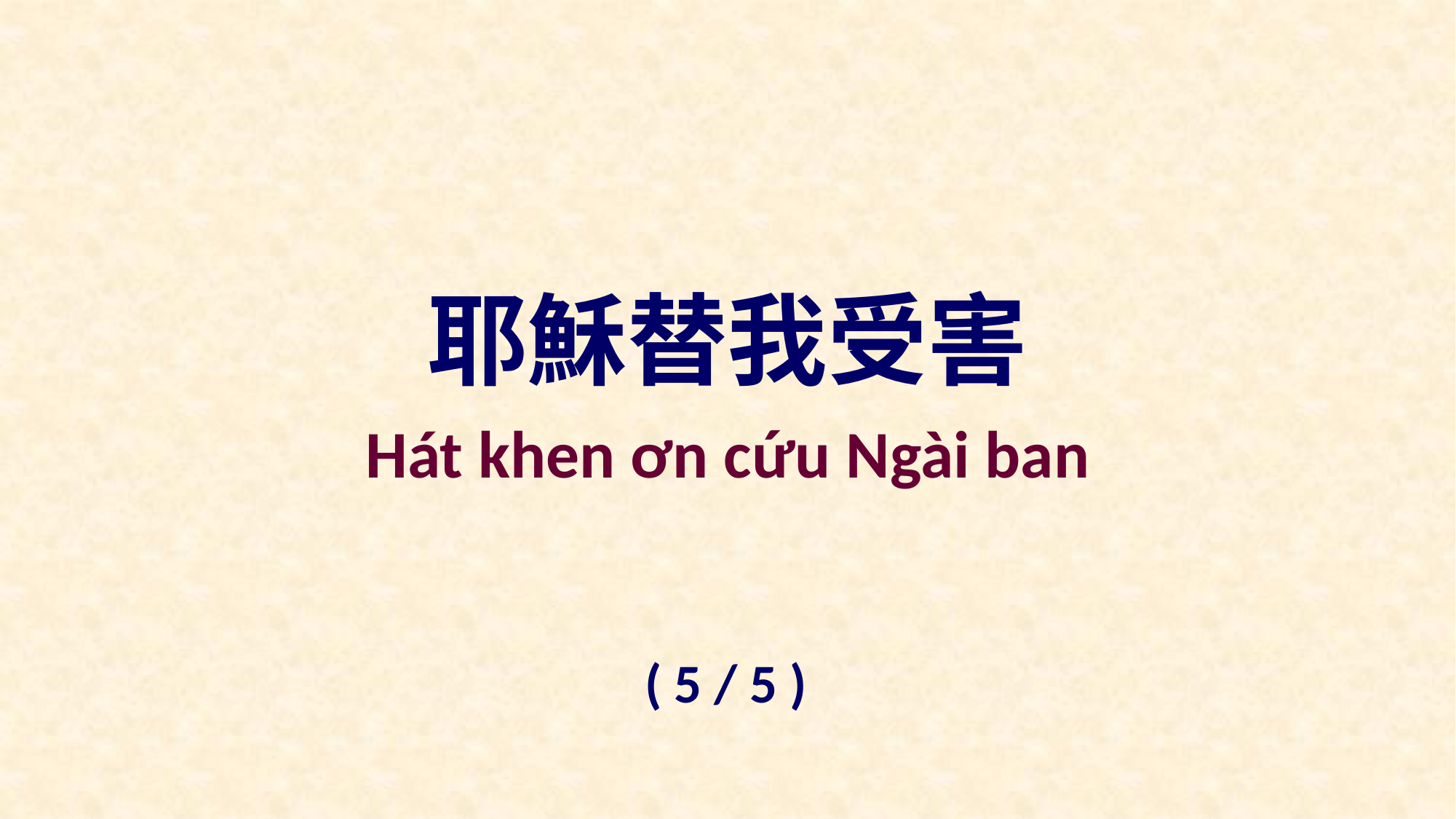

耶穌替我受害
Hát khen ơn cứu Ngài ban
( 5 / 5 )